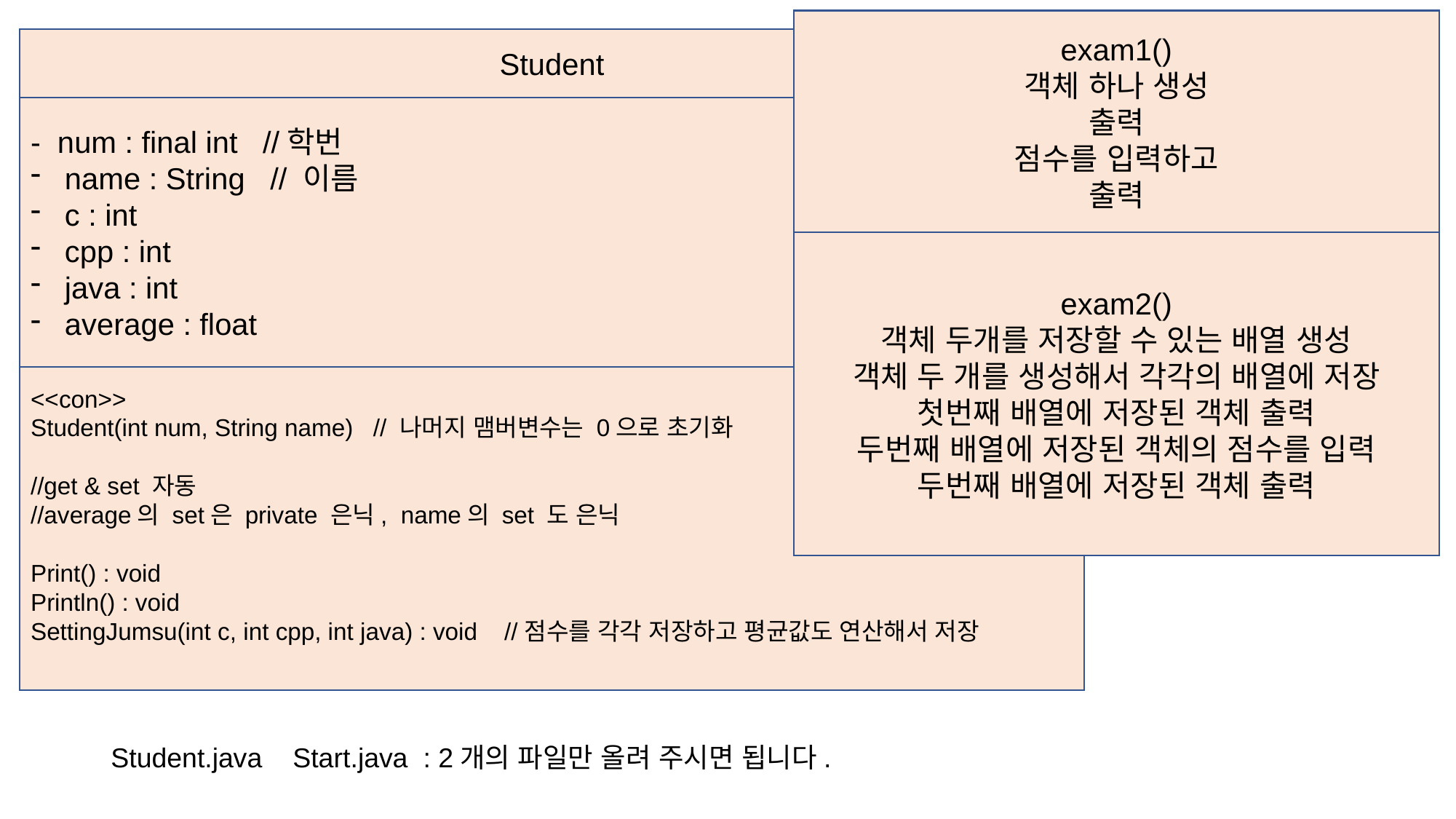

exam1()
객체 하나 생성
출력
점수를 입력하고
출력
Student
-  num : final int   //학번
name : String   // 이름
c : int
cpp : int
java : int
average : float
exam2()
객체 두개를 저장할 수 있는 배열 생성
객체 두 개를 생성해서 각각의 배열에 저장
첫번째 배열에 저장된 객체 출력
두번째 배열에 저장된 객체의 점수를 입력
두번째 배열에 저장된 객체 출력
<<con>>
Student(int num, String name)   // 나머지 맴버변수는 0으로 초기화

//get & set 자동
//average의 set은 private 은닉,  name의 set 도 은닉

Print() : void
Println() : void
SettingJumsu(int c, int cpp, int java) : void    //점수를 각각 저장하고 평균값도 연산해서 저장

Student.java    Start.java  : 2개의 파일만 올려 주시면 됩니다.